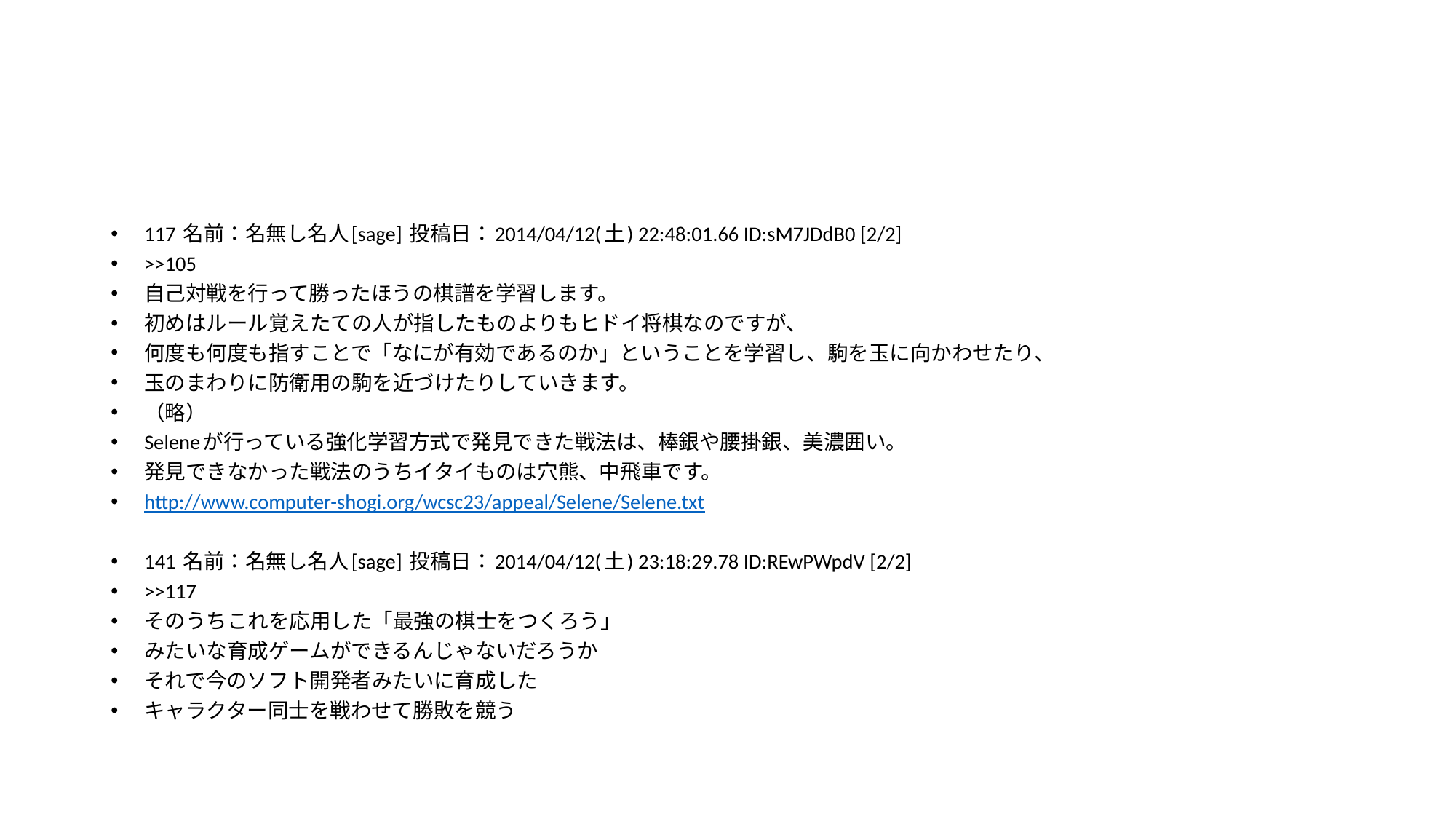

#
117 名前：名無し名人[sage] 投稿日：2014/04/12(土) 22:48:01.66 ID:sM7JDdB0 [2/2]
>>105
自己対戦を行って勝ったほうの棋譜を学習します。
初めはルール覚えたての人が指したものよりもヒドイ将棋なのですが、
何度も何度も指すことで「なにが有効であるのか」ということを学習し、駒を玉に向かわせたり、
玉のまわりに防衛用の駒を近づけたりしていきます。
（略）
Seleneが行っている強化学習方式で発見できた戦法は、棒銀や腰掛銀、美濃囲い。
発見できなかった戦法のうちイタイものは穴熊、中飛車です。
http://www.computer-shogi.org/wcsc23/appeal/Selene/Selene.txt

141 名前：名無し名人[sage] 投稿日：2014/04/12(土) 23:18:29.78 ID:REwPWpdV [2/2]
>>117
そのうちこれを応用した「最強の棋士をつくろう」
みたいな育成ゲームができるんじゃないだろうか
それで今のソフト開発者みたいに育成した
キャラクター同士を戦わせて勝敗を競う